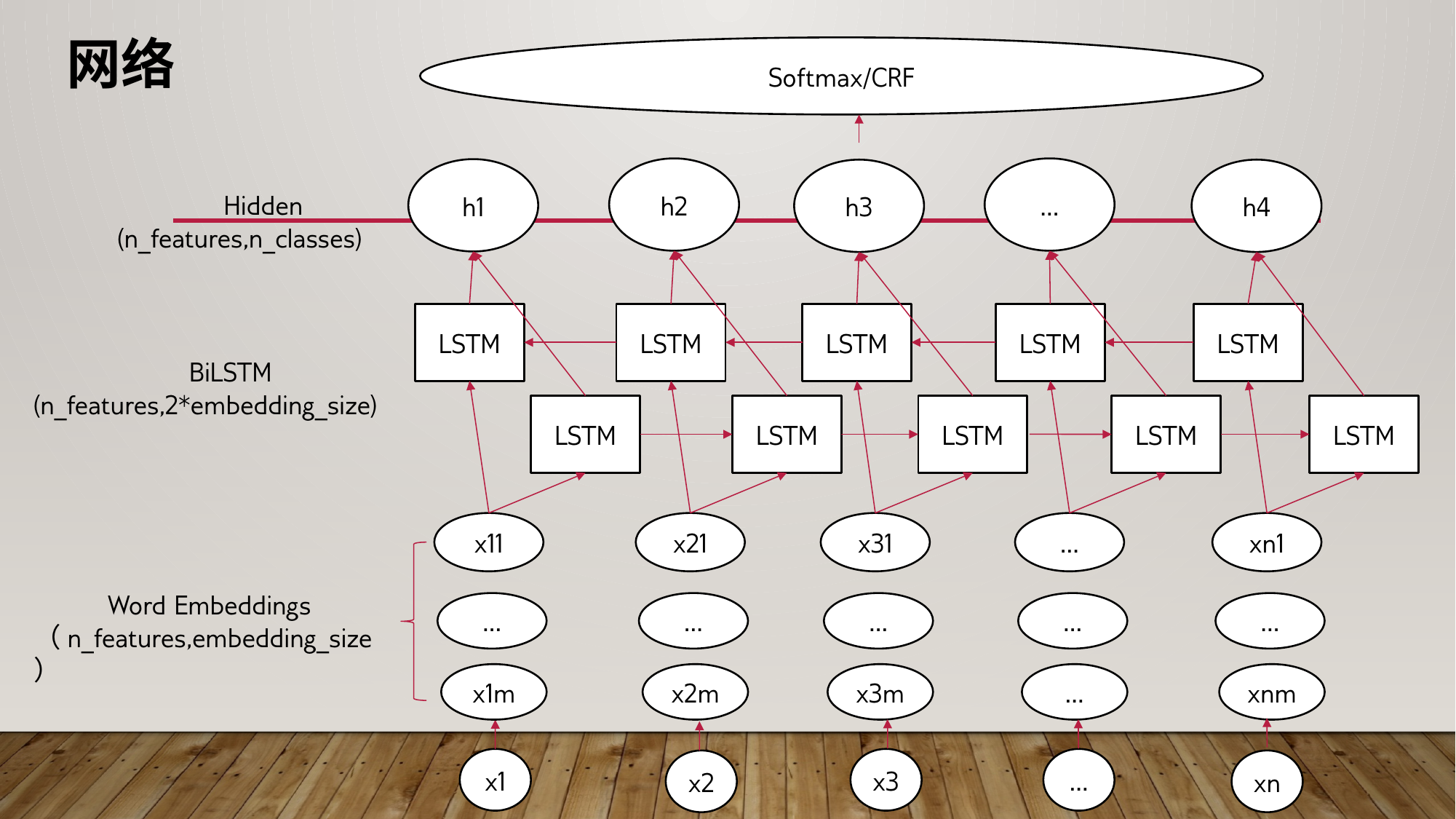

# 网络
Softmax/CRF
h2
…
h1
h3
h4
             Hidden
(n_features,n_classes)
LSTM
LSTM
LSTM
LSTM
LSTM
                   BiLSTM
(n_features,2*embedding_size)
LSTM
LSTM
LSTM
LSTM
LSTM
x11
x21
x31
…
xn1

         Word Embeddings
（n_features,embedding_size）
…
…
…
…
…
x1m
x2m
x3m
…
xnm
…
x1
x3
x2
xn